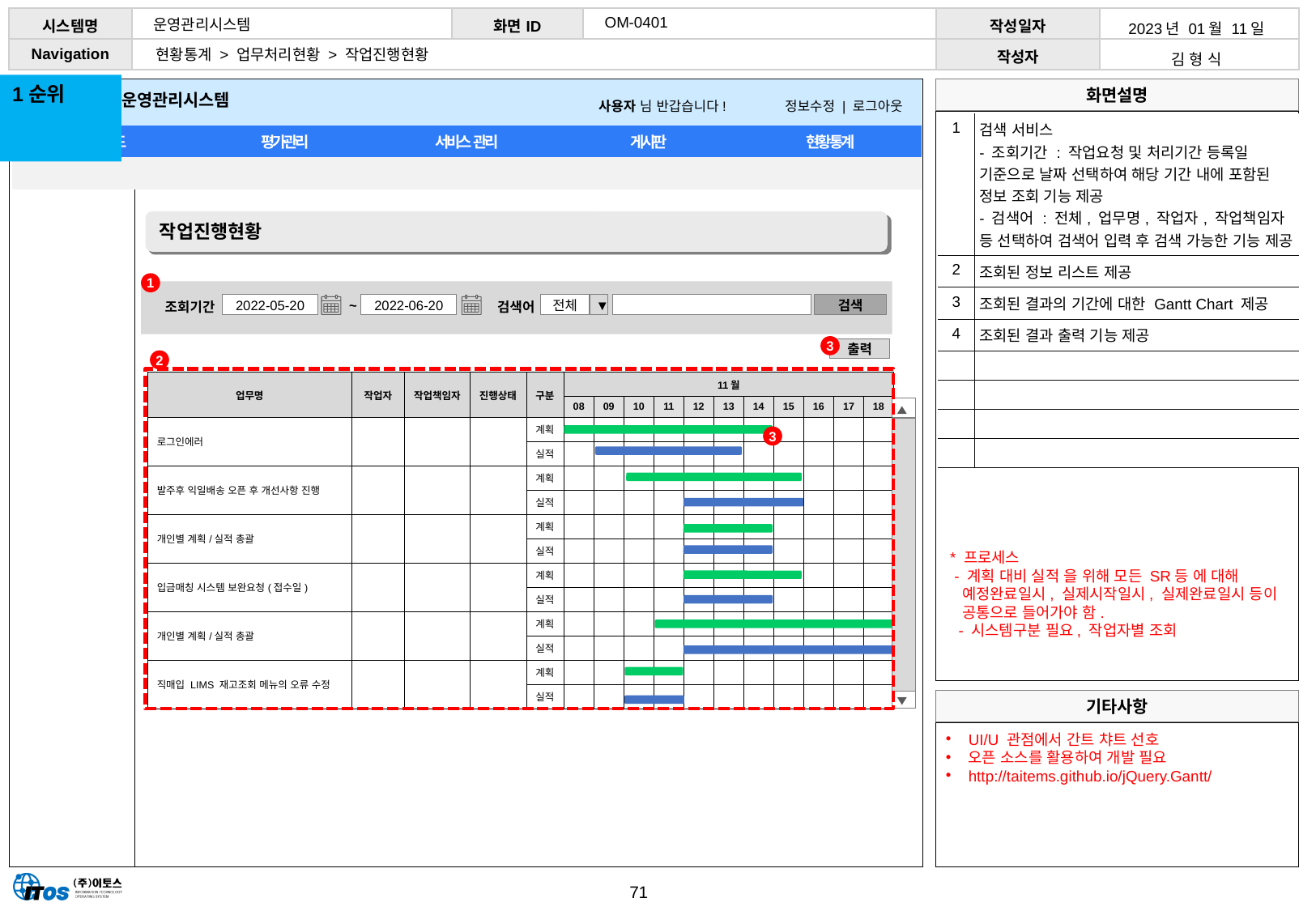

OM-0401
운영관리시스템
| 2023년 01월 11일 |
| --- |
| 김 형 식 |
현황통계 > 업무처리현황 > 작업진행현황
1순위
| 1 | 검색 서비스 - 조회기간 : 작업요청 및 처리기간 등록일 기준으로 날짜 선택하여 해당 기간 내에 포함된 정보 조회 기능 제공 - 검색어 : 전체, 업무명, 작업자, 작업책임자 등 선택하여 검색어 입력 후 검색 가능한 기능 제공 |
| --- | --- |
| 2 | 조회된 정보 리스트 제공 |
| 3 | 조회된 결과의 기간에 대한 Gantt Chart 제공 |
| 4 | 조회된 결과 출력 기능 제공 |
|  |  |
|  |  |
|  |  |
|  |  |
작업진행현황
1

조회기간
2022-05-20

~
2022-06-20

검색어
전체
▼

검색
3
출력
2

| 업무명 | 작업자 | 작업책임자 | 진행상태 | 구분 | 11월 |  |  |  |  |  |  |  |  |  |  |
| --- | --- | --- | --- | --- | --- | --- | --- | --- | --- | --- | --- | --- | --- | --- | --- |
| 업무명 | 요청자 | 담당자 | 진행상태 |  | 08 | 09 | 10 | 11 | 12 | 13 | 14 | 15 | 16 | 17 | 18 |
| 로그인에러 |  |  |  | 계획 |  |  |  |  |  |  |  |  |  |  |  |
|  |  |  |  | 실적 |  |  |  |  |  |  |  |  |  |  |  |
| 발주후 익일배송 오픈 후 개선사항 진행 |  |  |  | 계획 |  |  |  |  |  |  |  |  |  |  |  |
|  |  |  |  | 실적 |  |  |  |  |  |  |  |  |  |  |  |
| 개인별 계획/실적 총괄 |  |  |  | 계획 |  |  |  |  |  |  |  |  |  |  |  |
|  |  |  |  | 실적 |  |  |  |  |  |  |  |  |  |  |  |
| 입금매칭 시스템 보완요청(접수일) |  |  |  | 계획 |  |  |  |  |  |  |  |  |  |  |  |
|  |  |  |  | 실적 |  |  |  |  |  |  |  |  |  |  |  |
| 개인별 계획/실적 총괄 |  |  |  | 계획 |  |  |  |  |  |  |  |  |  |  |  |
|  |  |  |  | 실적 |  |  |  |  |  |  |  |  |  |  |  |
| 직매입 LIMS 재고조회 메뉴의 오류 수정 |  |  |  | 계획 |  |  |  |  |  |  |  |  |  |  |  |
|  |  |  |  | 실적 |  |  |  |  |  |  |  |  |  |  |  |
◀

▶

3

* 프로세스
 - 계획 대비 실적 을 위해 모든 SR등 에 대해 예정완료일시, 실제시작일시, 실제완료일시 등이 공통으로 들어가야 함.
  - 시스템구분 필요, 작업자별 조회

UI/U 관점에서 간트 챠트 선호
오픈 소스를 활용하여 개발 필요
http://taitems.github.io/jQuery.Gantt/